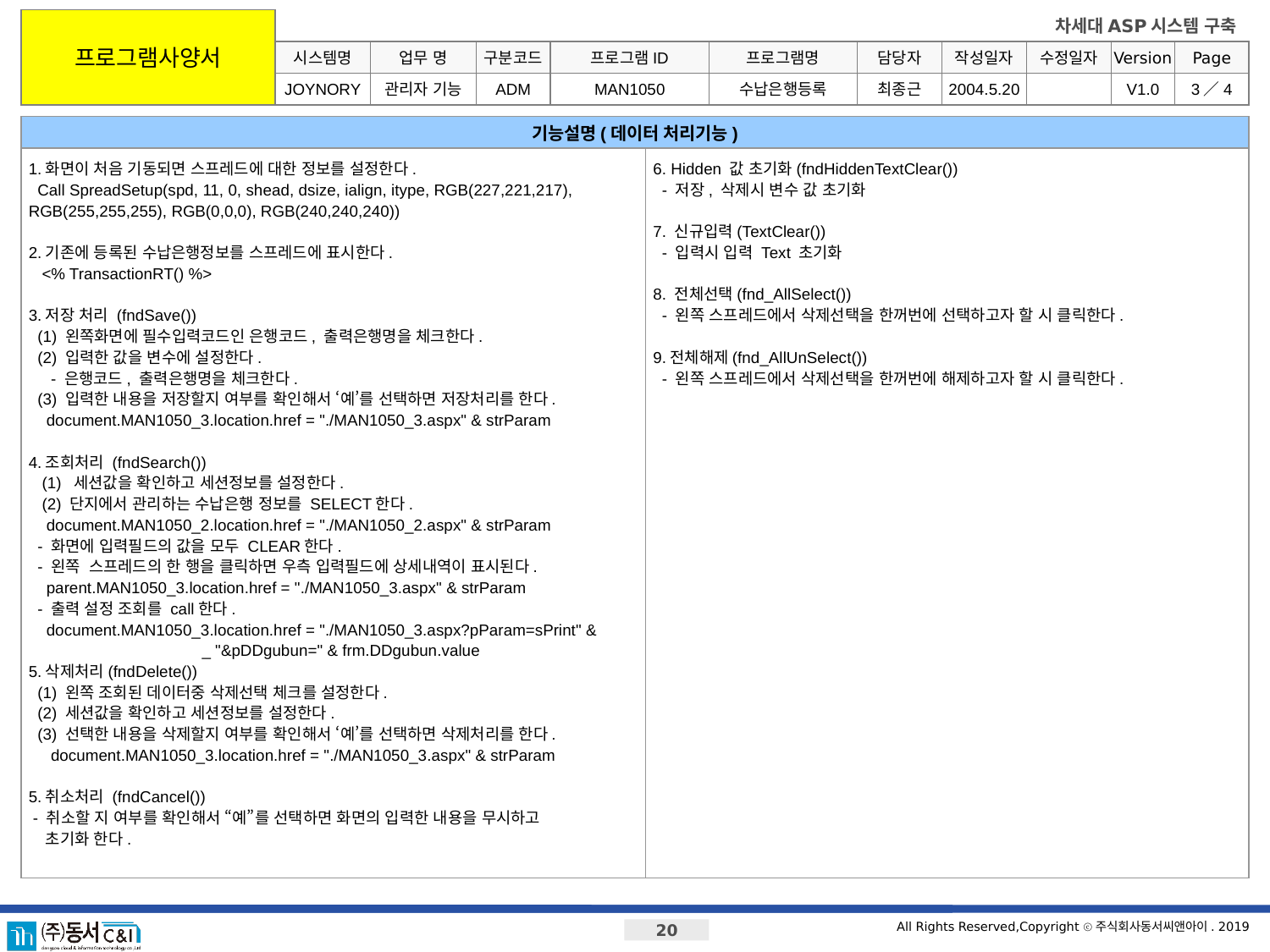

프로그램사양서
시스템명
업무 명
구분코드
프로그램ID
프로그램명
JOYNORY
관리자 기능
ADM
MAN1050
수납은행등록
최종근
2004.5.20

V1.0
3／4
기능설명(데이터 처리기능)
1.화면이 처음 기동되면 스프레드에 대한 정보를 설정한다.
  Call SpreadSetup(spd, 11, 0, shead, dsize, ialign, itype, RGB(227,221,217), RGB(255,255,255), RGB(0,0,0), RGB(240,240,240))

2.기존에 등록된 수납은행정보를 스프레드에 표시한다.
   <% TransactionRT() %>

3.저장 처리 (fndSave())
  (1) 왼쪽화면에 필수입력코드인 은행코드, 출력은행명을 체크한다.
  (2) 입력한 값을 변수에 설정한다.
     - 은행코드, 출력은행명을 체크한다.
  (3) 입력한 내용을 저장할지 여부를 확인해서 ‘예’를 선택하면 저장처리를 한다.
    document.MAN1050_3.location.href = "./MAN1050_3.aspx" & strParam

4.조회처리 (fndSearch())
   (1)  세션값을 확인하고 세션정보를 설정한다.
   (2) 단지에서 관리하는 수납은행 정보를 SELECT한다.
    document.MAN1050_2.location.href = "./MAN1050_2.aspx" & strParam
  - 화면에 입력필드의 값을 모두 CLEAR한다.
  - 왼쪽  스프레드의 한 행을 클릭하면 우측 입력필드에 상세내역이 표시된다.
    parent.MAN1050_3.location.href = "./MAN1050_3.aspx" & strParam
  - 출력 설정 조회를 call한다.
    document.MAN1050_3.location.href = "./MAN1050_3.aspx?pParam=sPrint" &
                                       _ "&pDDgubun=" & frm.DDgubun.value
5.삭제처리(fndDelete())
  (1) 왼쪽 조회된 데이터중 삭제선택 체크를 설정한다.
  (2) 세션값을 확인하고 세션정보를 설정한다.
  (3) 선택한 내용을 삭제할지 여부를 확인해서 ‘예’를 선택하면 삭제처리를 한다.
     document.MAN1050_3.location.href = "./MAN1050_3.aspx" & strParam

5.취소처리 (fndCancel())
 - 취소할 지 여부를 확인해서 “예”를 선택하면 화면의 입력한 내용을 무시하고
   초기화 한다.

6. Hidden 값 초기화(fndHiddenTextClear())
  - 저장, 삭제시 변수 값 초기화

7. 신규입력(TextClear())
  - 입력시 입력 Text 초기화

8. 전체선택(fnd_AllSelect())
  - 왼쪽 스프레드에서 삭제선택을 한꺼번에 선택하고자 할 시 클릭한다.

9.전체해제(fnd_AllUnSelect())
  - 왼쪽 스프레드에서 삭제선택을 한꺼번에 해제하고자 할 시 클릭한다.